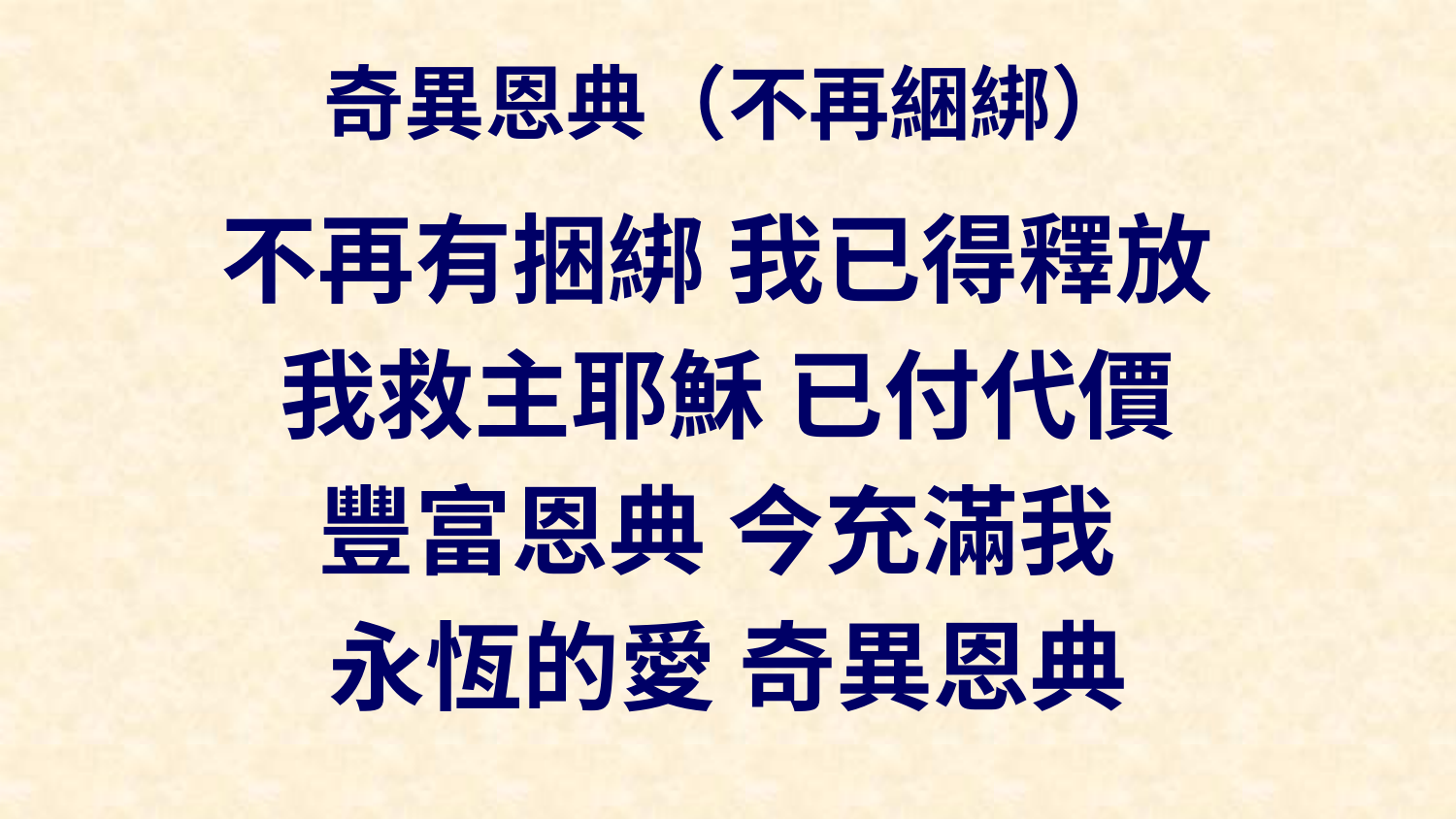

# 奇異恩典（不再綑綁）
不再有捆綁 我已得釋放
我救主耶穌 已付代價
豐富恩典 今充滿我
永恆的愛 奇異恩典